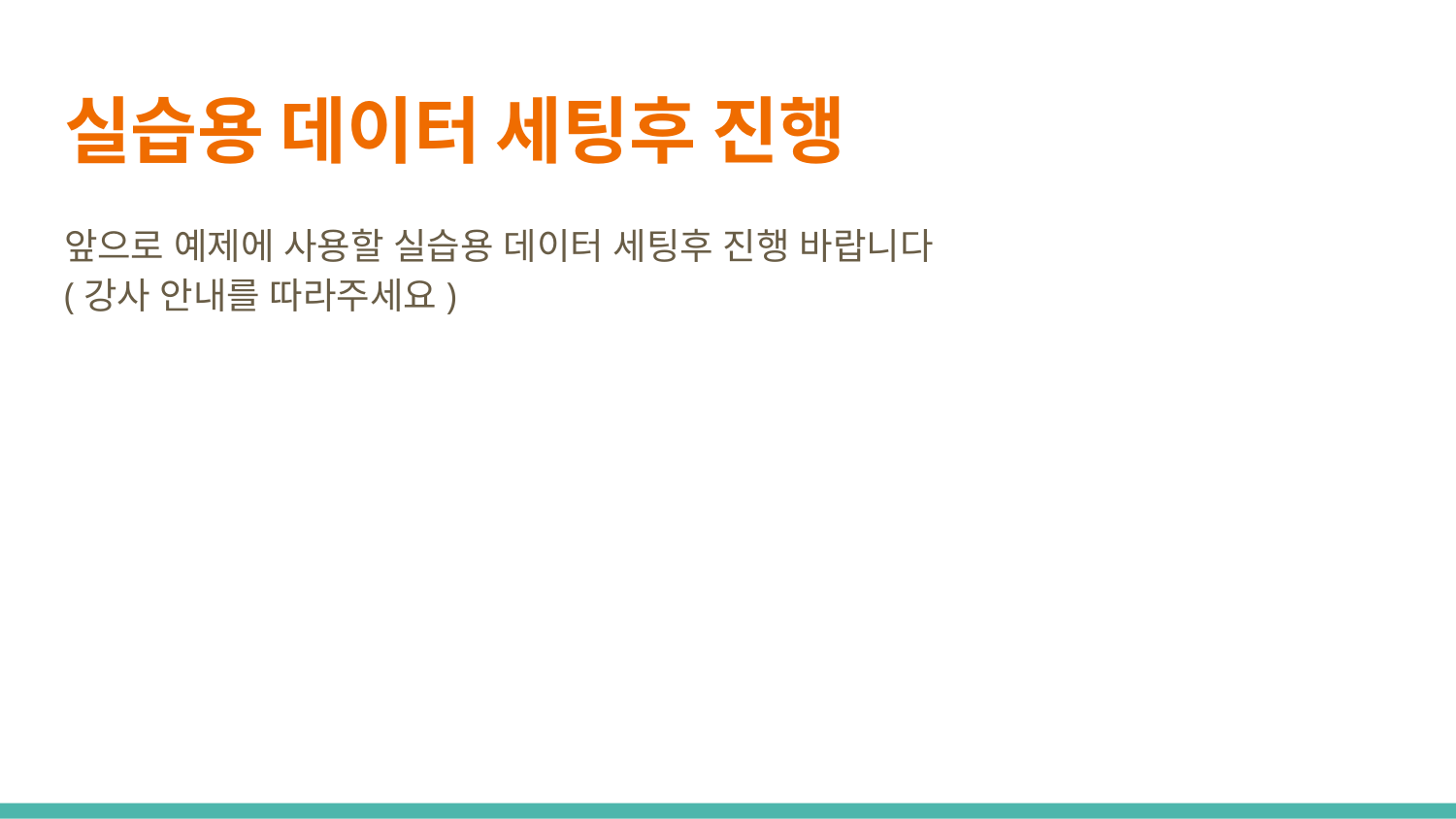

# 실습용 데이터 세팅후 진행
앞으로 예제에 사용할 실습용 데이터 세팅후 진행 바랍니다
(강사 안내를 따라주세요)